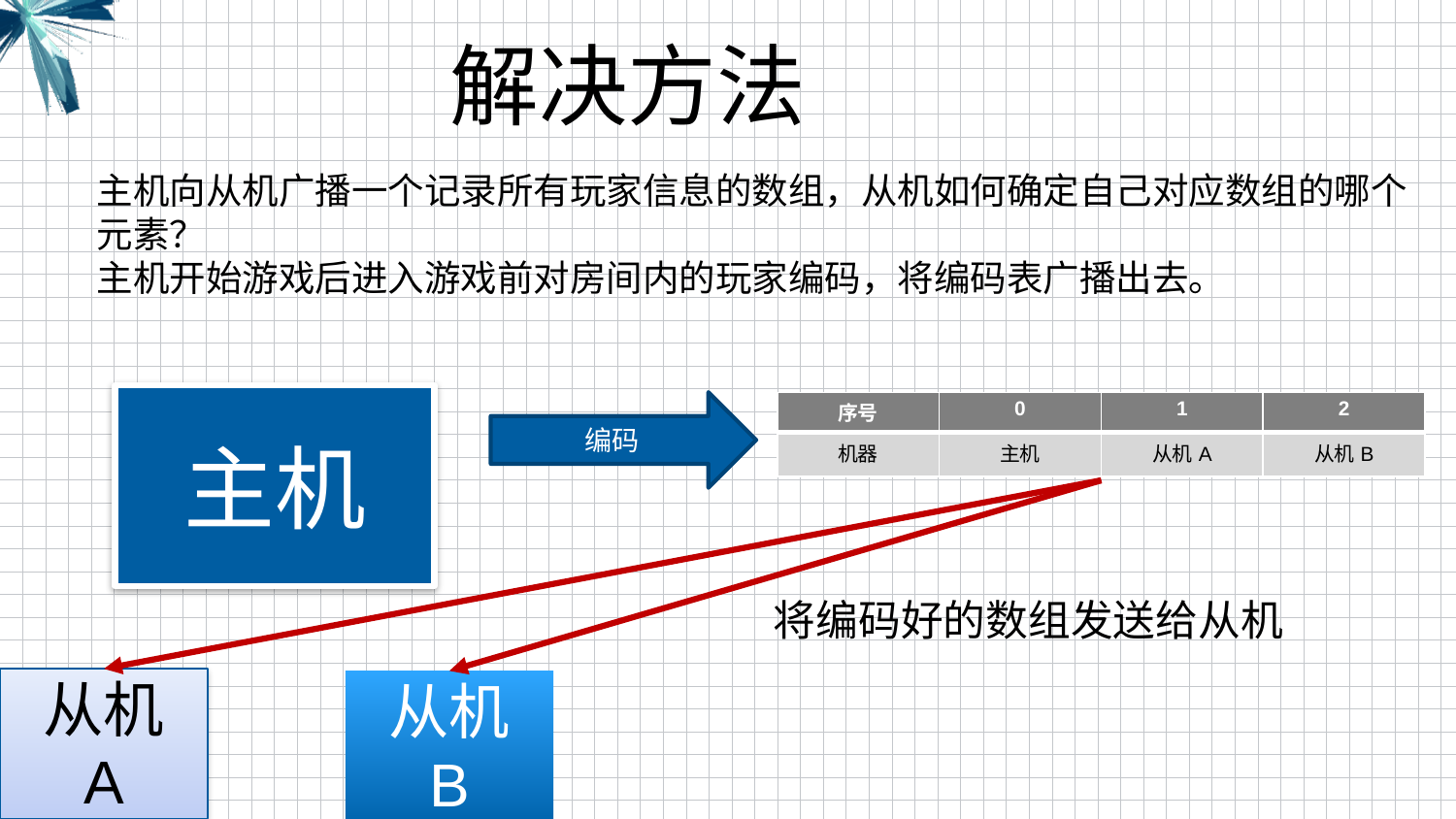

解决方法
主机向从机广播一个记录所有玩家信息的数组，从机如何确定自己对应数组的哪个元素？
主机开始游戏后进入游戏前对房间内的玩家编码，将编码表广播出去。
主机
编码
| 序号 | 0 | 1 | 2 |
| --- | --- | --- | --- |
| 机器 | 主机 | 从机A | 从机B |
将编码好的数组发送给从机
从机
A
从机
B